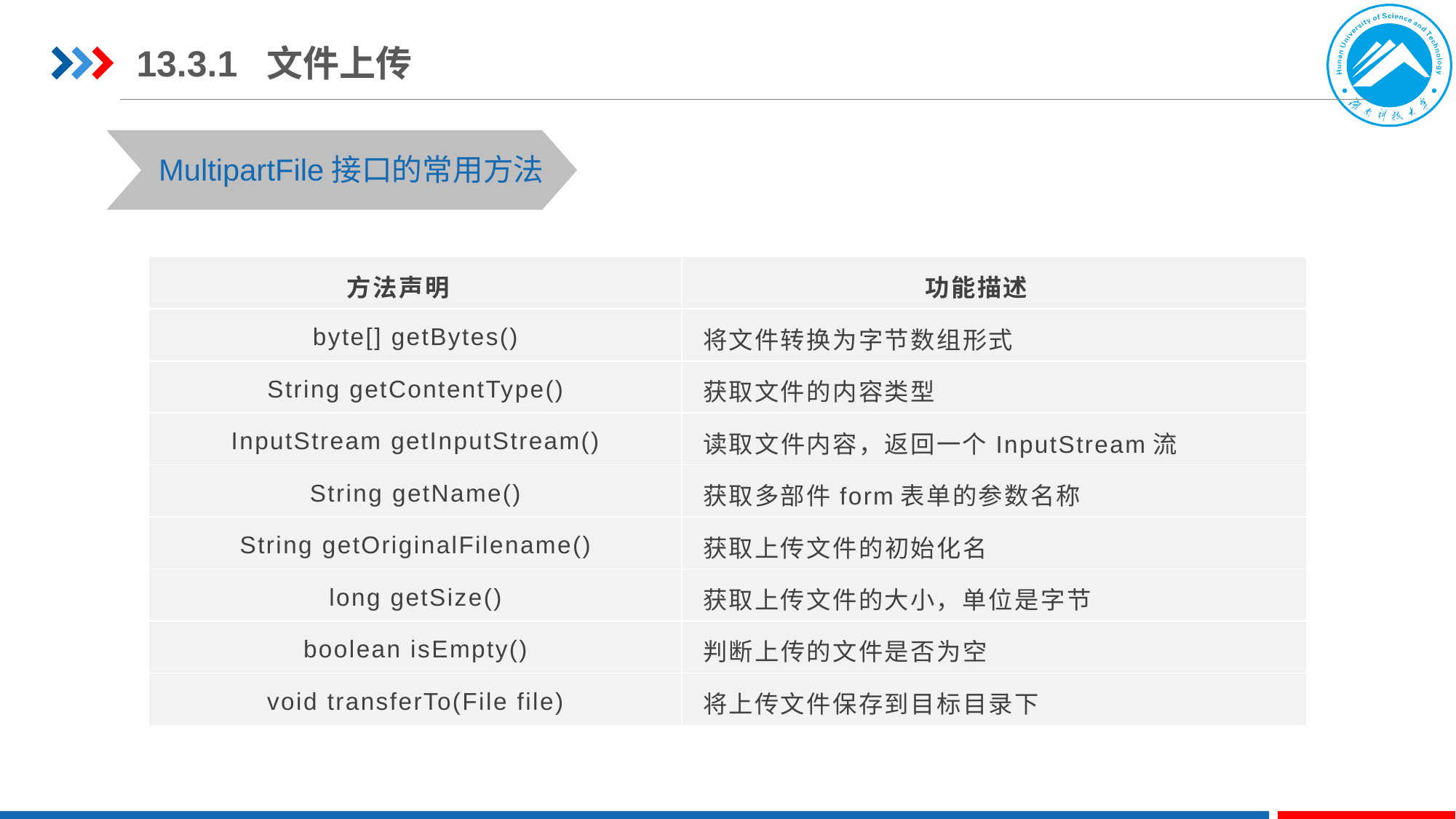

13.3.1  文件上传

MultipartFile接口的常用方法
| 方法声明 | 功能描述 |
| --- | --- |
| byte[] getBytes() | 将文件转换为字节数组形式 |
| String getContentType() | 获取文件的内容类型 |
| InputStream getInputStream() | 读取文件内容，返回一个InputStream流 |
| String getName() | 获取多部件form表单的参数名称 |
| String getOriginalFilename() | 获取上传文件的初始化名 |
| long getSize() | 获取上传文件的大小，单位是字节 |
| boolean isEmpty() | 判断上传的文件是否为空 |
| void transferTo(File file) | 将上传文件保存到目标目录下 |